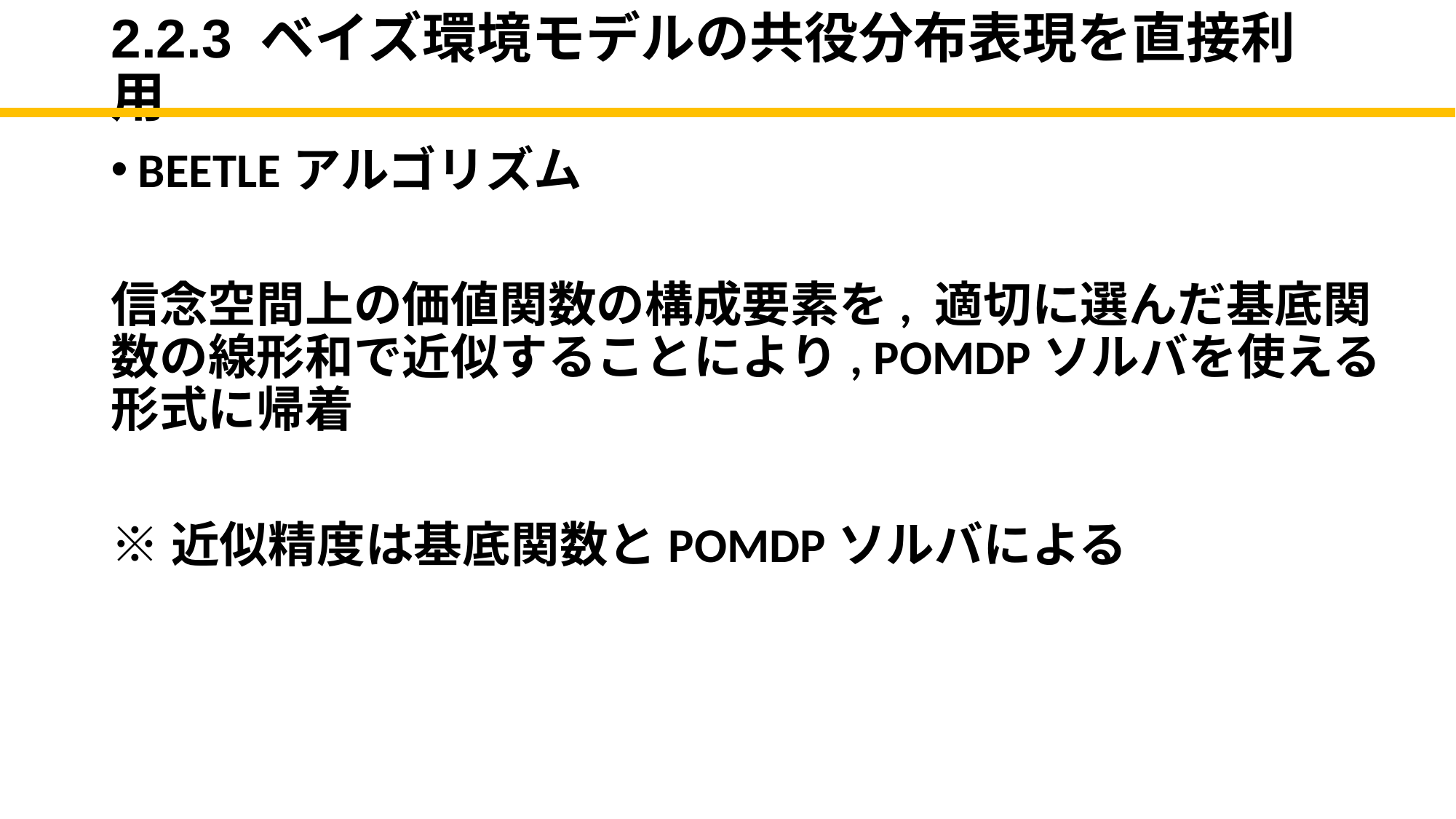

# 2.2.3 ベイズ環境モデルの共役分布表現を直接利用
BEETLEアルゴリズム

信念空間上の価値関数の構成要素を, 適切に選んだ基底関数の線形和で近似することにより, POMDPソルバを使える形式に帰着

※近似精度は基底関数とPOMDPソルバによる